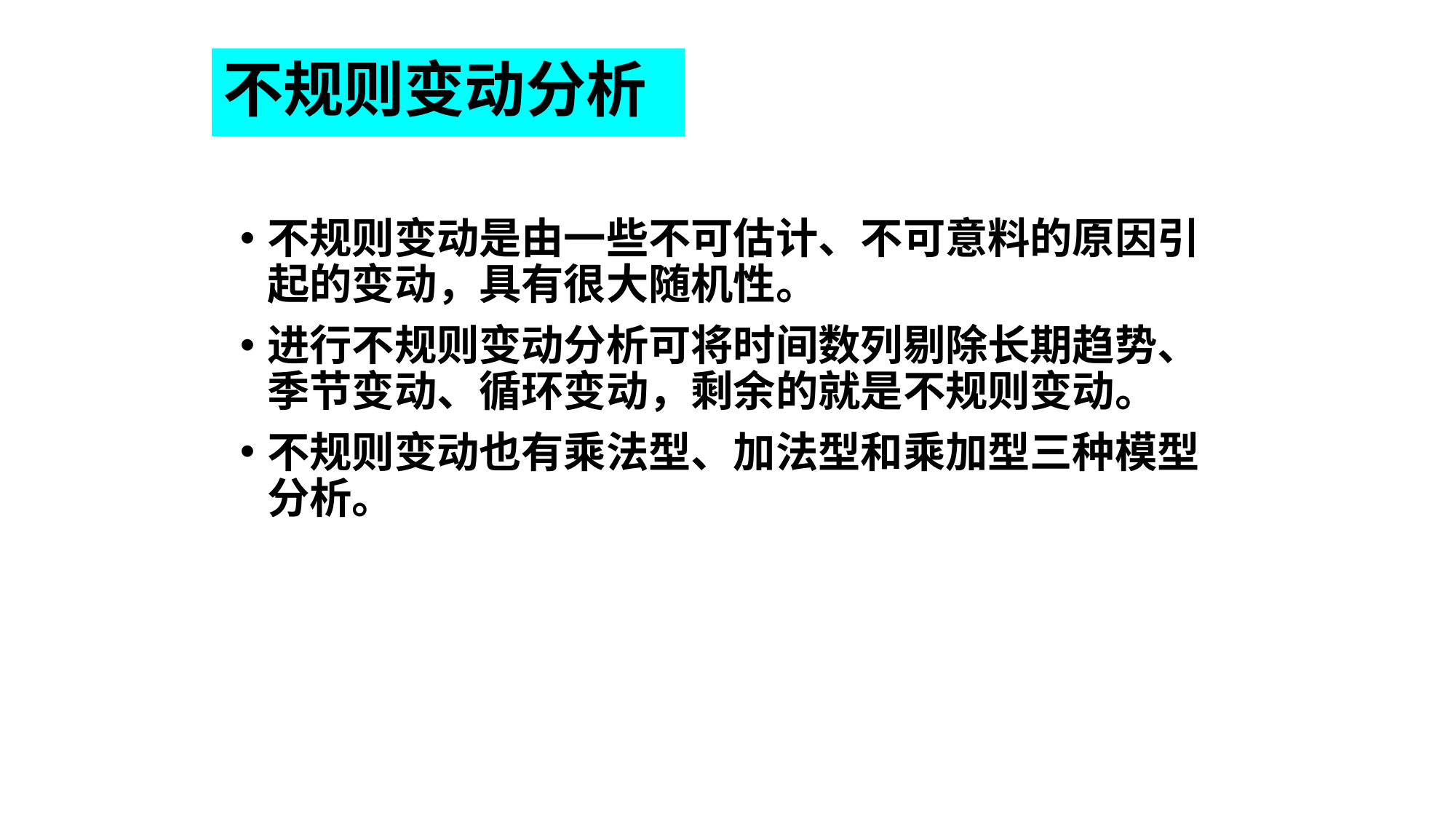

# 不规则变动分析
不规则变动是由一些不可估计、不可意料的原因引起的变动，具有很大随机性。
进行不规则变动分析可将时间数列剔除长期趋势、季节变动、循环变动，剩余的就是不规则变动。
不规则变动也有乘法型、加法型和乘加型三种模型分析。